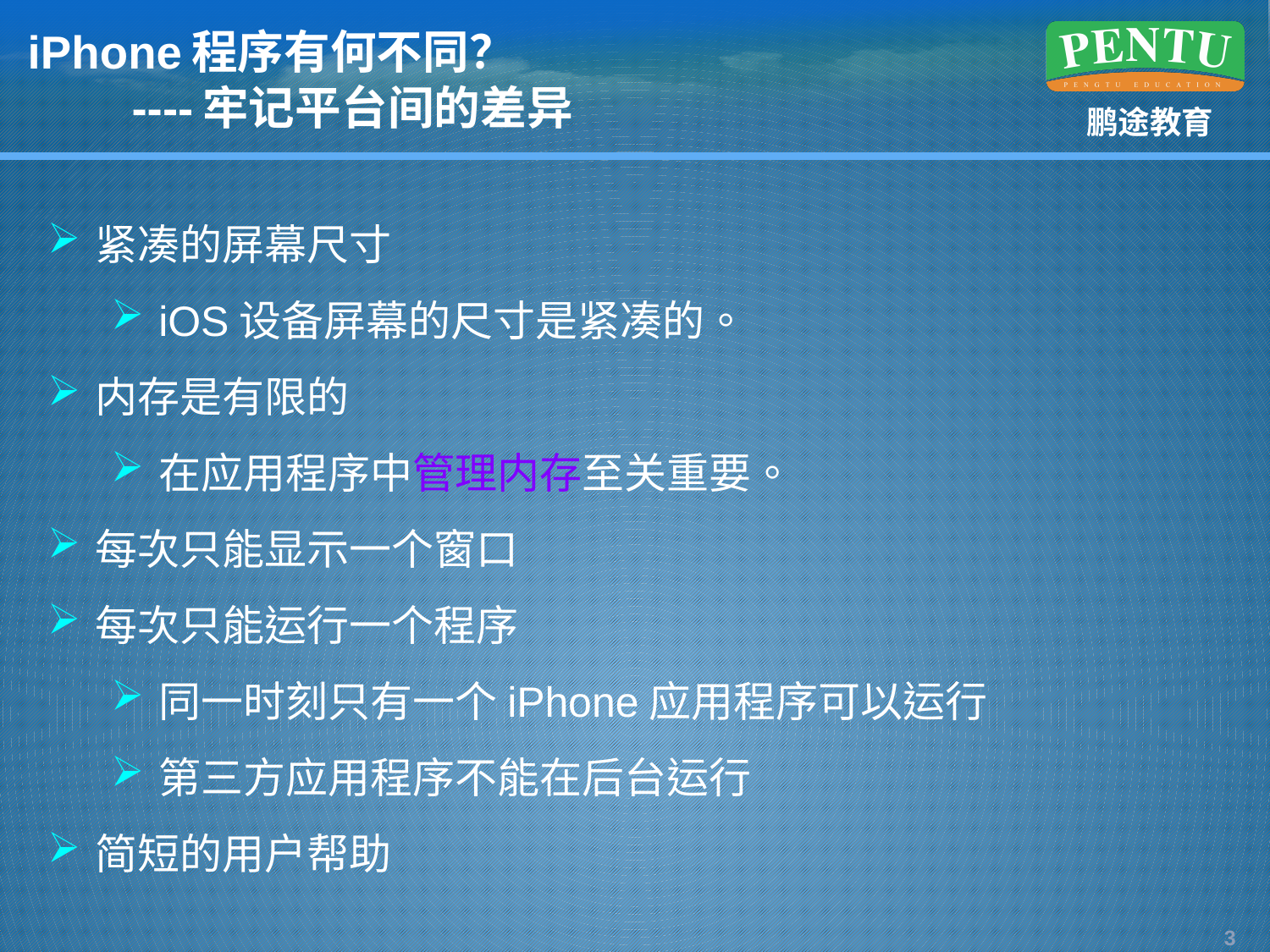

# iPhone程序有何不同？ ----牢记平台间的差异
紧凑的屏幕尺寸
iOS设备屏幕的尺寸是紧凑的。
内存是有限的
在应用程序中管理内存至关重要。
每次只能显示一个窗口
每次只能运行一个程序
同一时刻只有一个iPhone应用程序可以运行
第三方应用程序不能在后台运行
简短的用户帮助
3